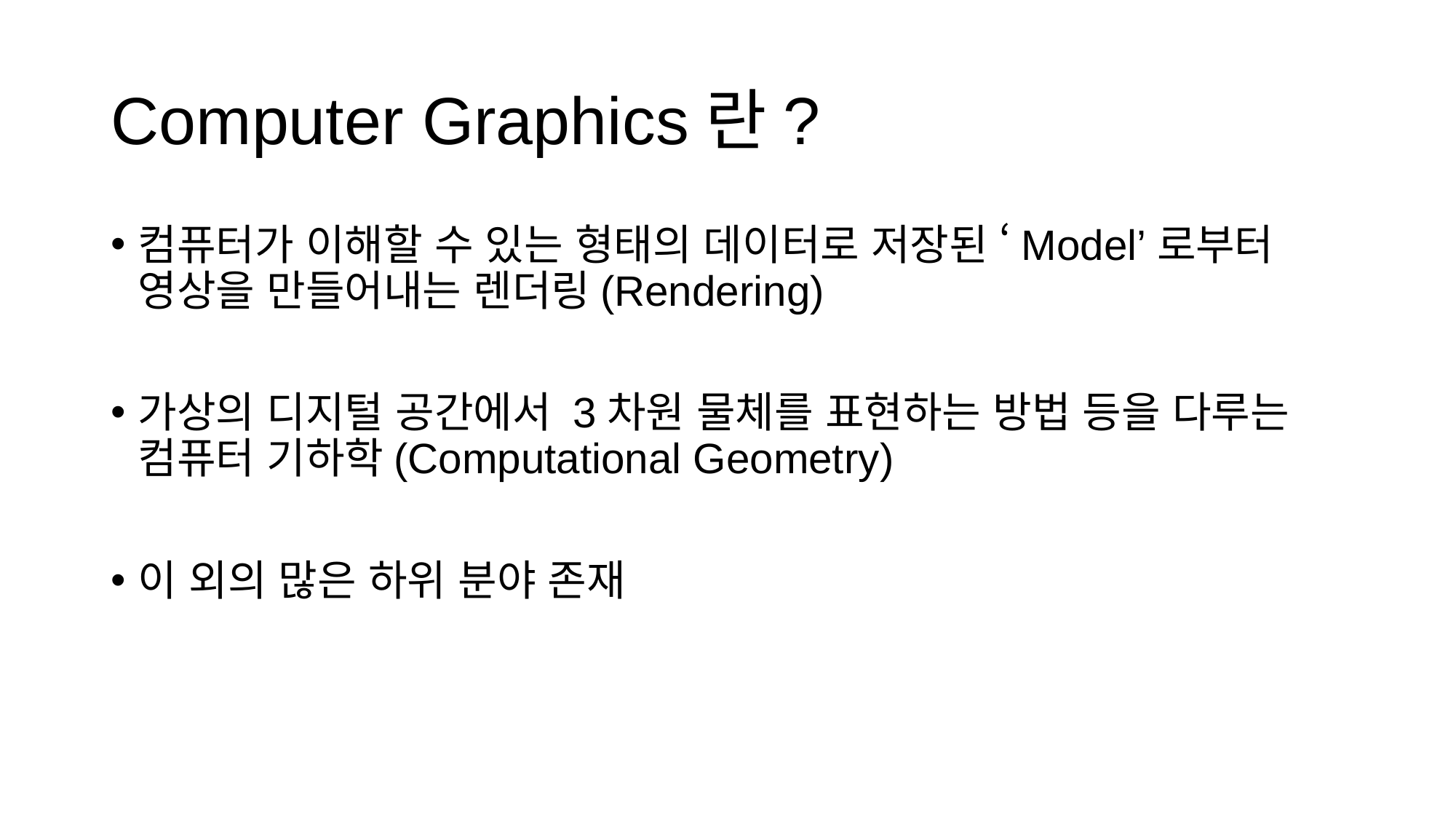

# Computer Graphics란?
컴퓨터가 이해할 수 있는 형태의 데이터로 저장된 ‘Model’로부터 영상을 만들어내는 렌더링(Rendering)

가상의 디지털 공간에서 3차원 물체를 표현하는 방법 등을 다루는 컴퓨터 기하학(Computational Geometry)

이 외의 많은 하위 분야 존재